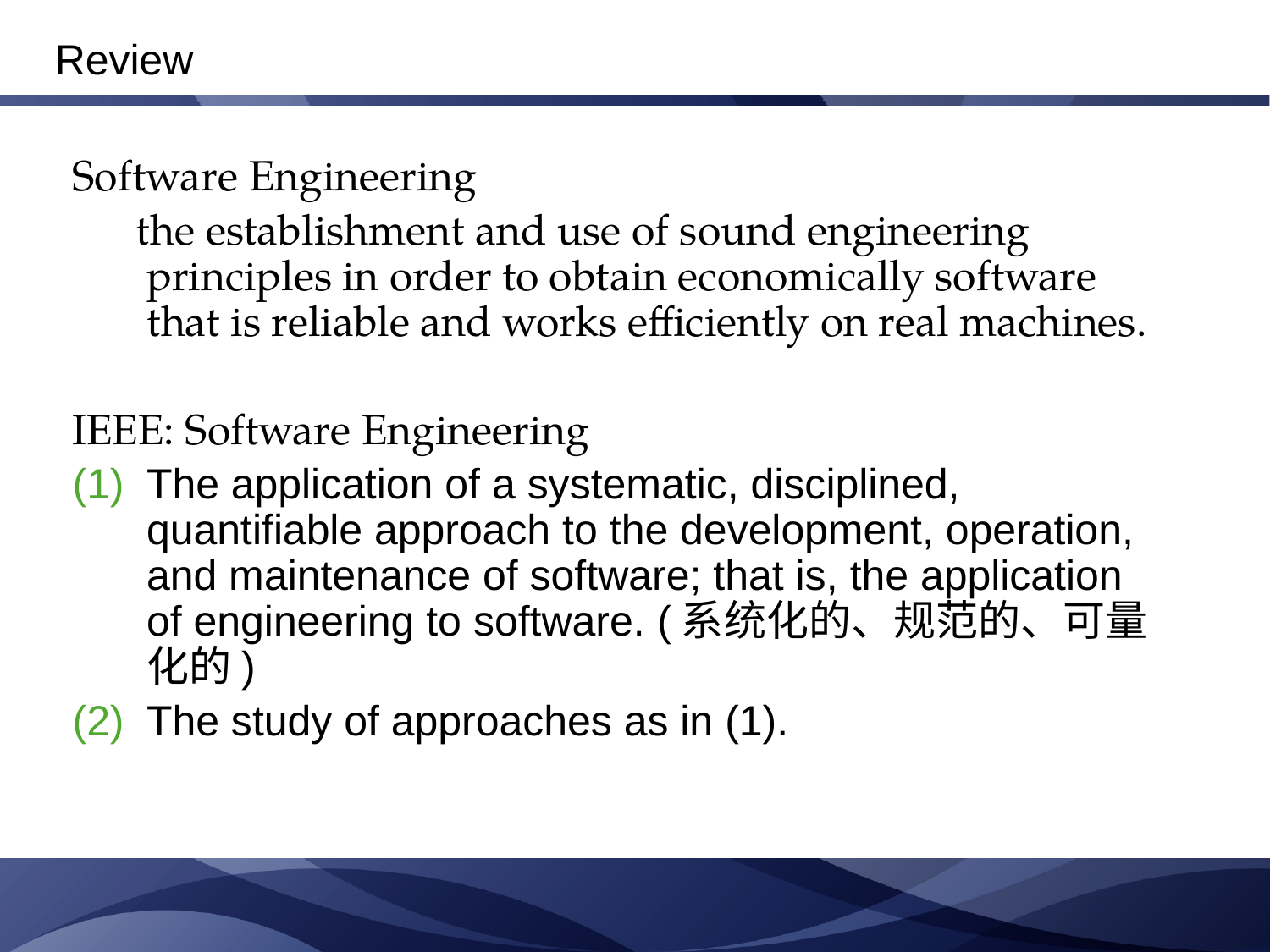

# Review
Software Engineering
      the establishment and use of sound engineering principles in order to obtain economically software that is reliable and works efficiently on real machines.

IEEE: Software Engineering
The application of a systematic, disciplined, quantifiable approach to the development, operation, and maintenance of software; that is, the application of engineering to software. (系统化的、规范的、可量化的)
The study of approaches as in (1).